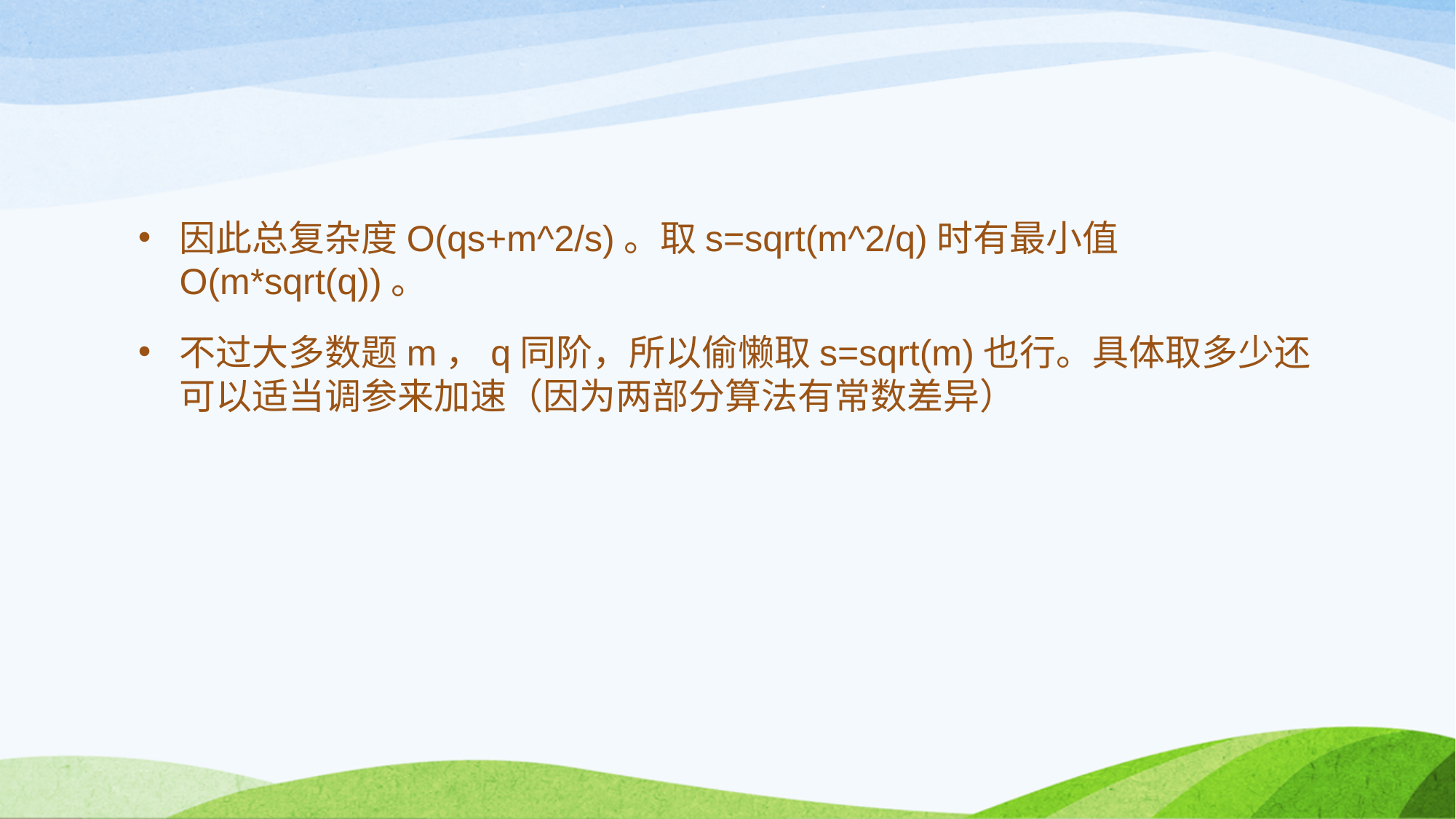

#
因此总复杂度O(qs+m^2/s)。取s=sqrt(m^2/q)时有最小值O(m*sqrt(q))。
不过大多数题m，q同阶，所以偷懒取s=sqrt(m)也行。具体取多少还可以适当调参来加速（因为两部分算法有常数差异）